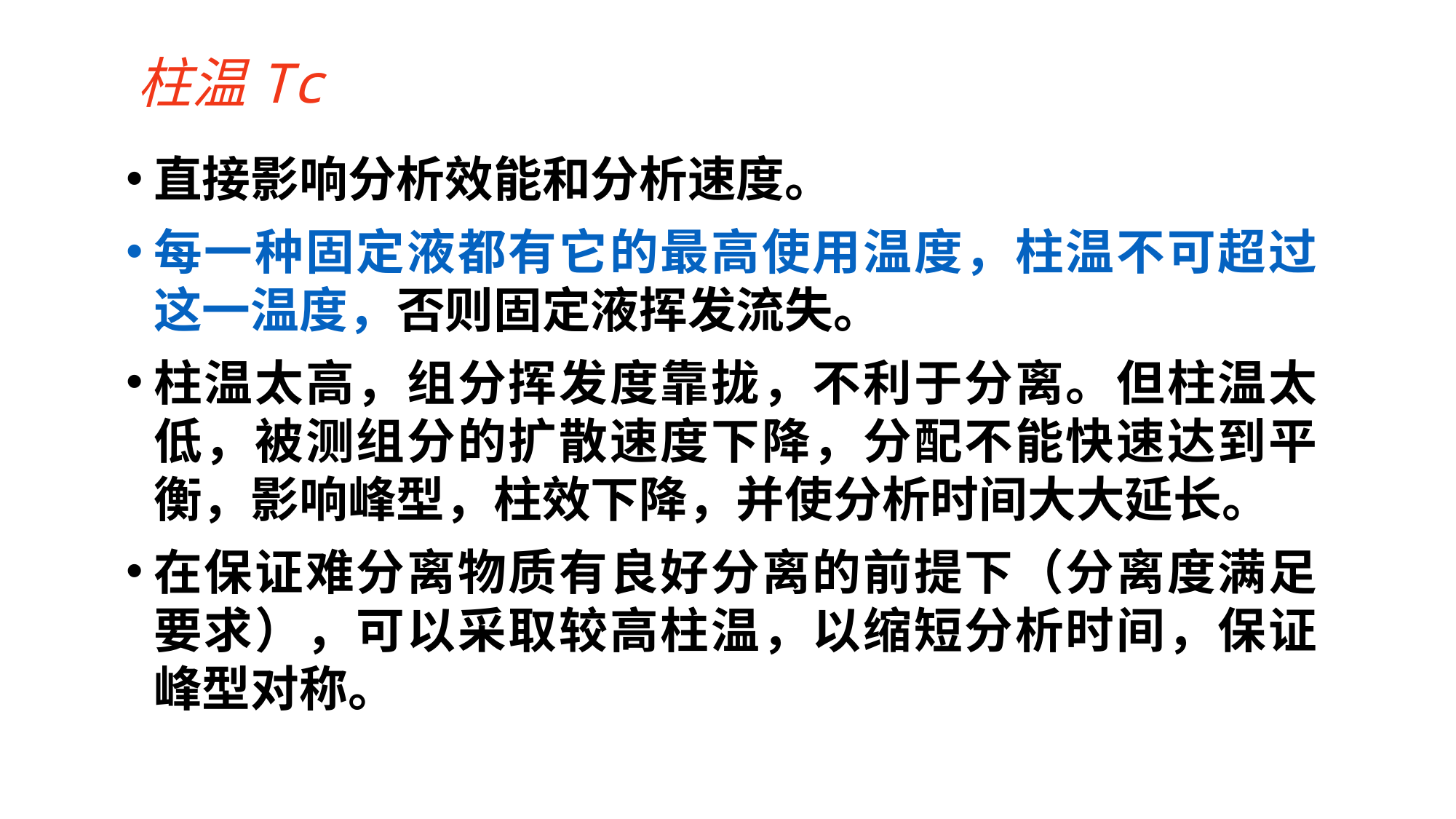

柱温Tc
直接影响分析效能和分析速度。
每一种固定液都有它的最高使用温度，柱温不可超过这一温度，否则固定液挥发流失。
柱温太高，组分挥发度靠拢，不利于分离。但柱温太低，被测组分的扩散速度下降，分配不能快速达到平衡，影响峰型，柱效下降，并使分析时间大大延长。
在保证难分离物质有良好分离的前提下（分离度满足要求），可以采取较高柱温，以缩短分析时间，保证峰型对称。